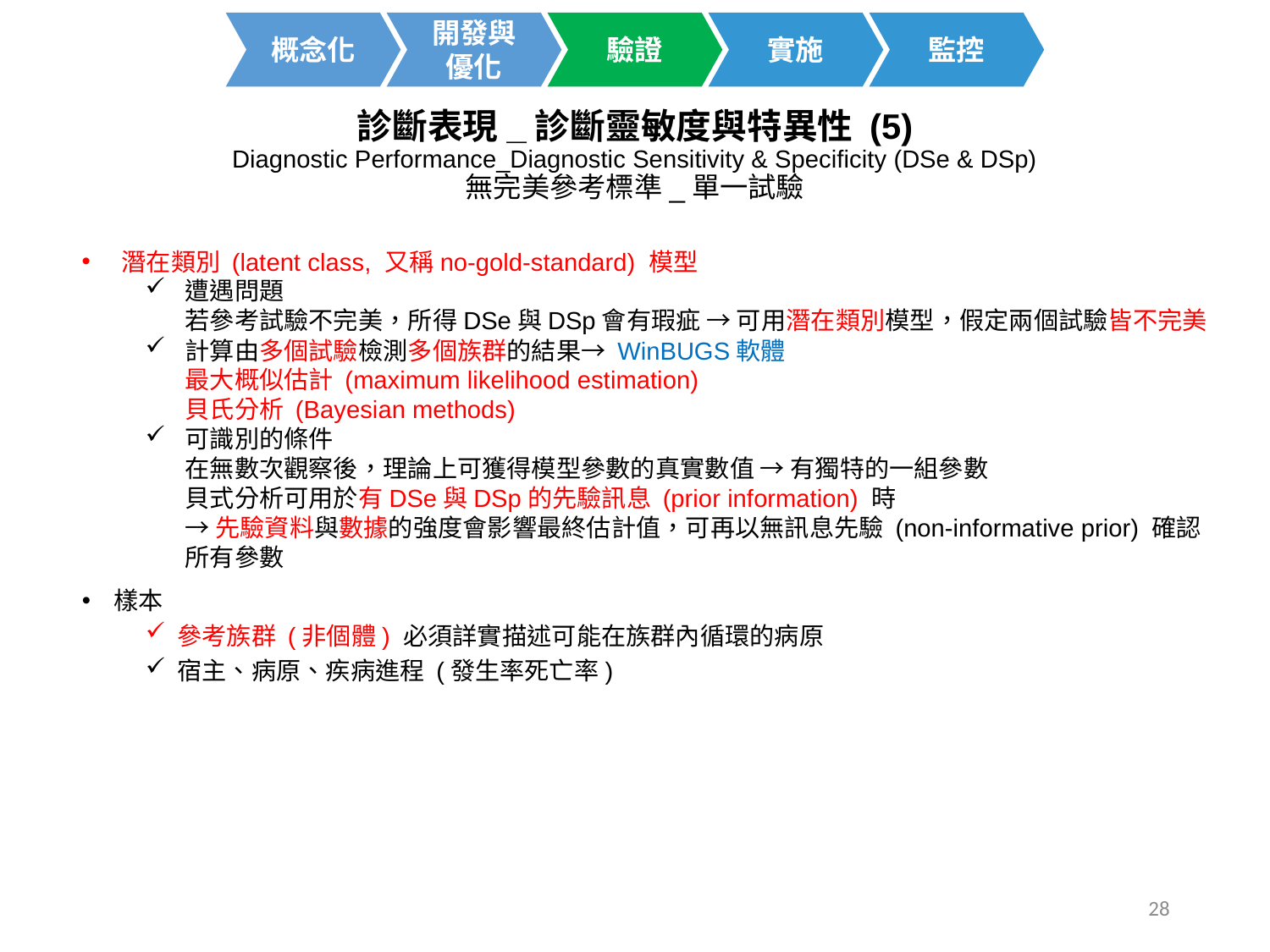

開發與
優化

概念化
驗證
實施
監控
診斷表現_診斷靈敏度與特異性 (5)
Diagnostic Performance_Diagnostic Sensitivity & Specificity (DSe & DSp)
無完美參考標準_單一試驗
潛在類別 (latent class, 又稱no-gold-standard) 模型
遭遇問題
若參考試驗不完美，所得DSe與DSp會有瑕疵 → 可用潛在類別模型，假定兩個試驗皆不完美
計算由多個試驗檢測多個族群的結果→ WinBUGS軟體
最大概似估計 (maximum likelihood estimation)
貝氏分析 (Bayesian methods)
可識別的條件
在無數次觀察後，理論上可獲得模型參數的真實數值 → 有獨特的一組參數
貝式分析可用於有DSe與DSp的先驗訊息 (prior information) 時
→ 先驗資料與數據的強度會影響最終估計值，可再以無訊息先驗 (non-informative prior) 確認所有參數
樣本
參考族群 (非個體) 必須詳實描述可能在族群內循環的病原
宿主、病原、疾病進程 (發生率死亡率)
28